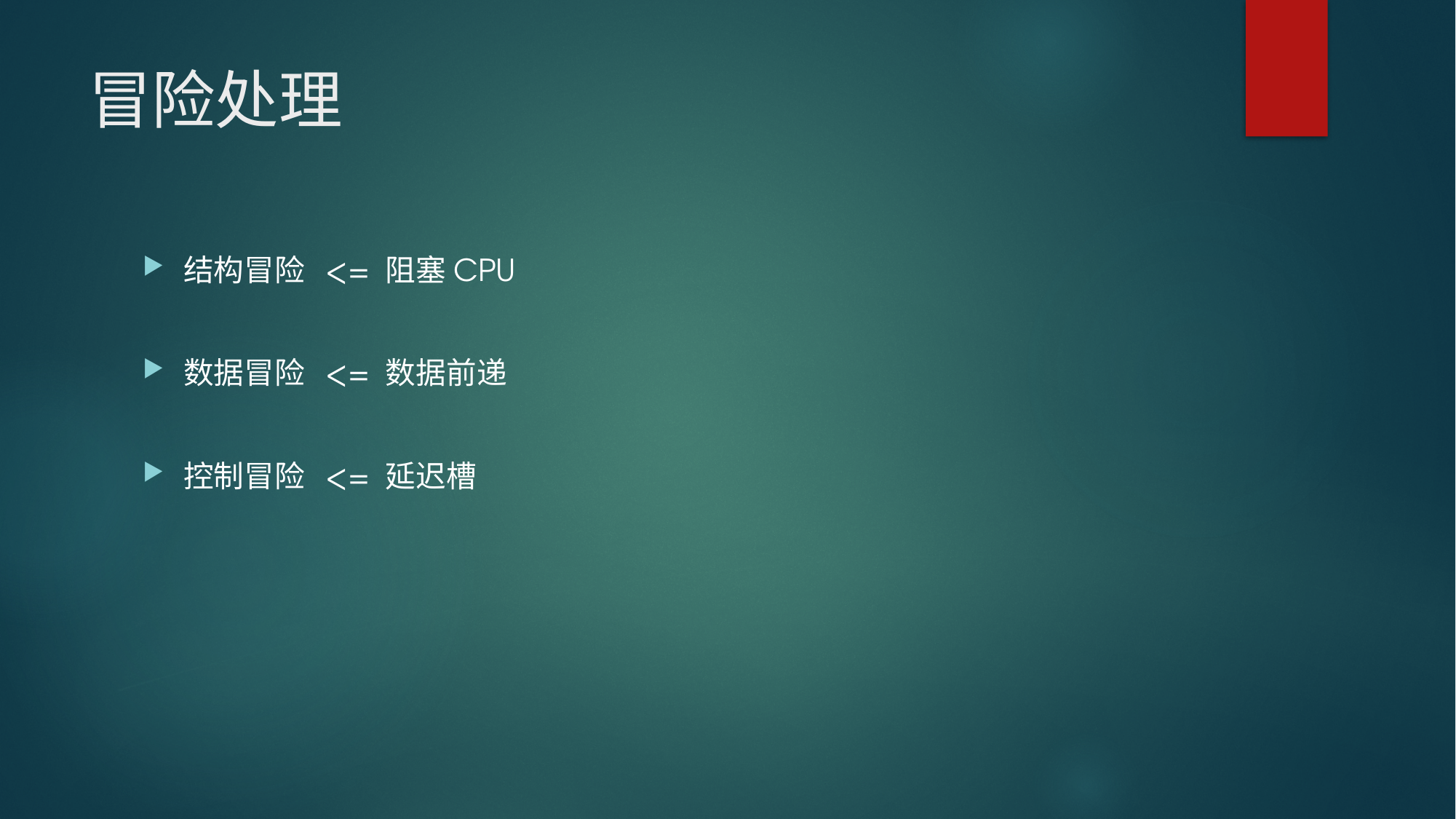

# 冒险处理
结构冒险  <= 阻塞CPU

数据冒险  <= 数据前递

控制冒险  <= 延迟槽